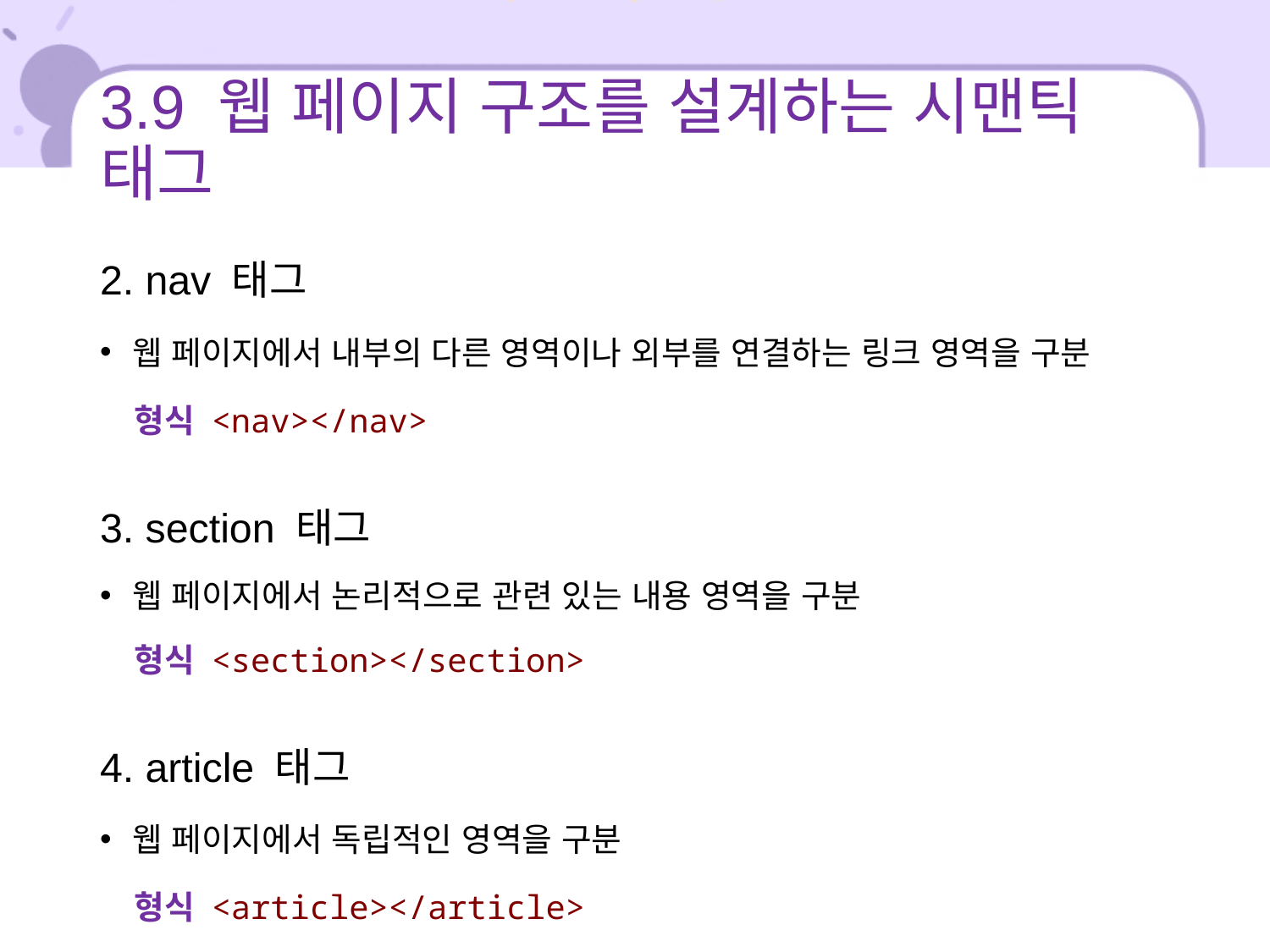

# 3.9 웹 페이지 구조를 설계하는 시맨틱 태그
2. nav 태그
웹 페이지에서 내부의 다른 영역이나 외부를 연결하는 링크 영역을 구분
   형식 <nav></nav>

3. section 태그
웹 페이지에서 논리적으로 관련 있는 내용 영역을 구분
   형식 <section></section>

4. article 태그
웹 페이지에서 독립적인 영역을 구분
   형식 <article></article>